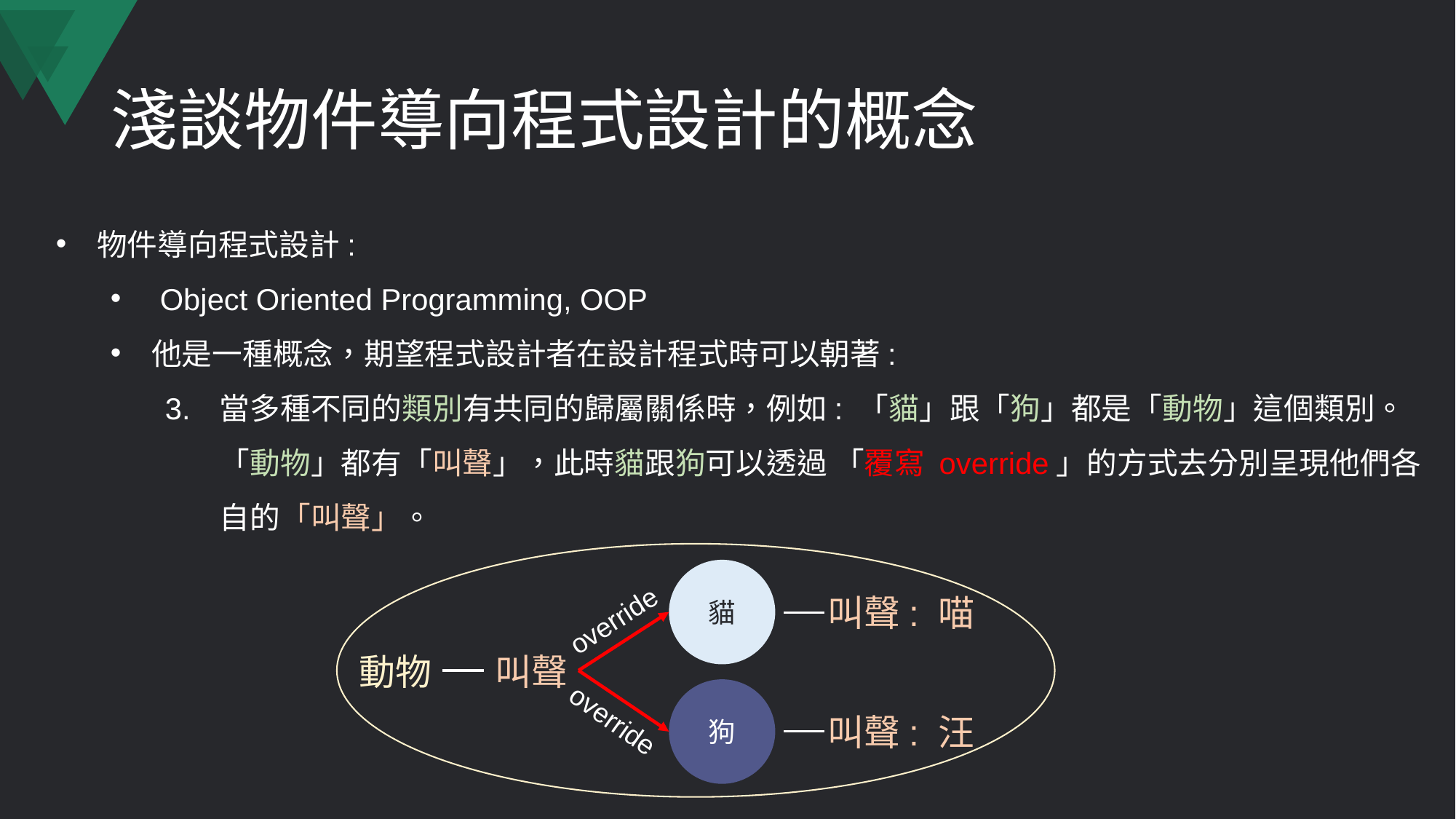

# 淺談物件導向程式設計的概念
物件導向程式設計:
 Object Oriented Programming, OOP
他是一種概念，期望程式設計者在設計程式時可以朝著:
當多種不同的類別有共同的歸屬關係時，例如: 「貓」跟「狗」都是「動物」這個類別。「動物」都有「叫聲」，此時貓跟狗可以透過 「覆寫 override」的方式去分別呈現他們各自的「叫聲」。

貓
叫聲: 喵
override
叫聲
動物
狗
override
叫聲: 汪